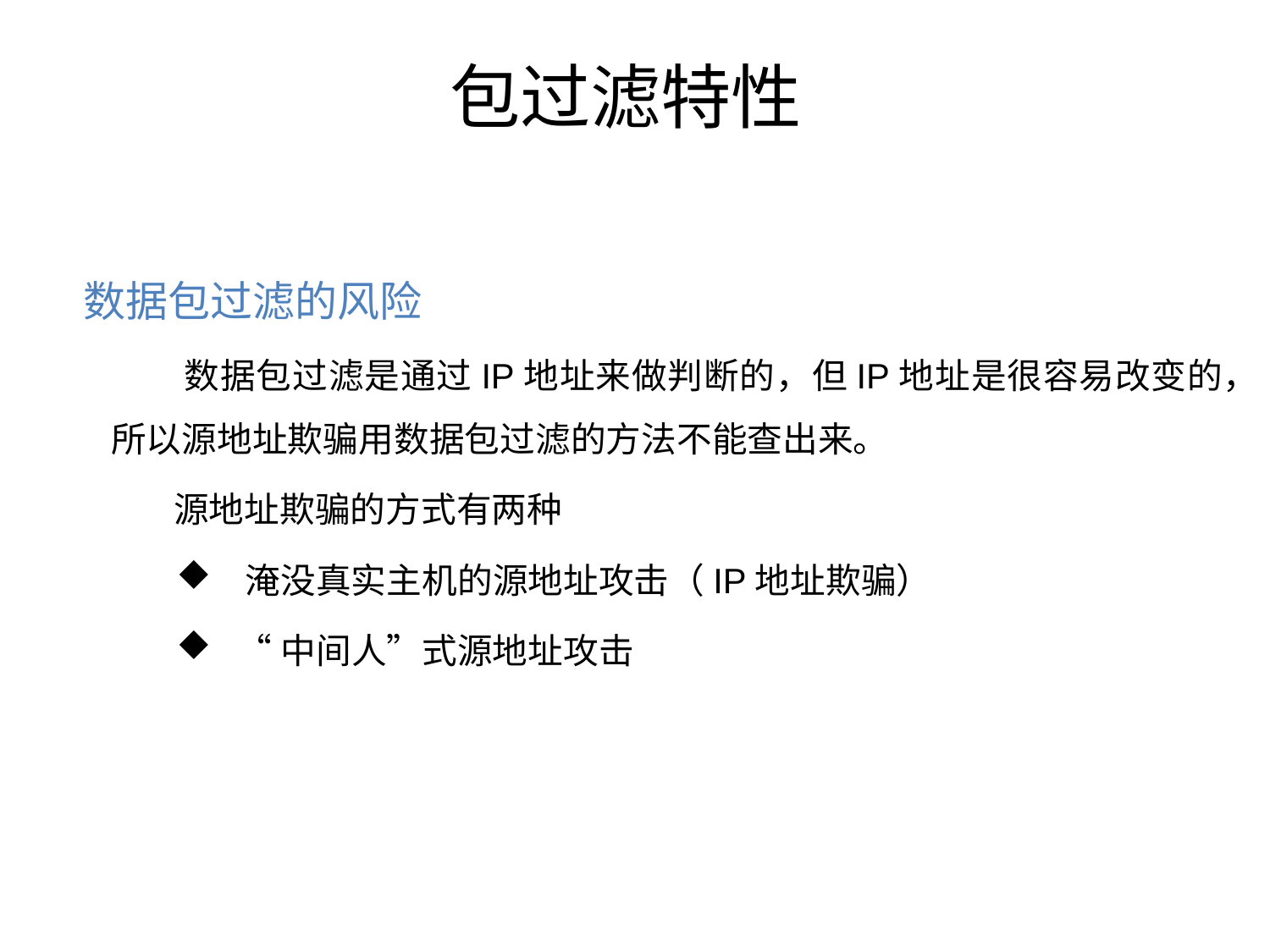

# 包过滤特性
 数据包过滤的风险
             数据包过滤是通过IP地址来做判断的，但IP地址是很容易改变的，所以源地址欺骗用数据包过滤的方法不能查出来。
             源地址欺骗的方式有两种
   淹没真实主机的源地址攻击（IP地址欺骗）
   “中间人”式源地址攻击